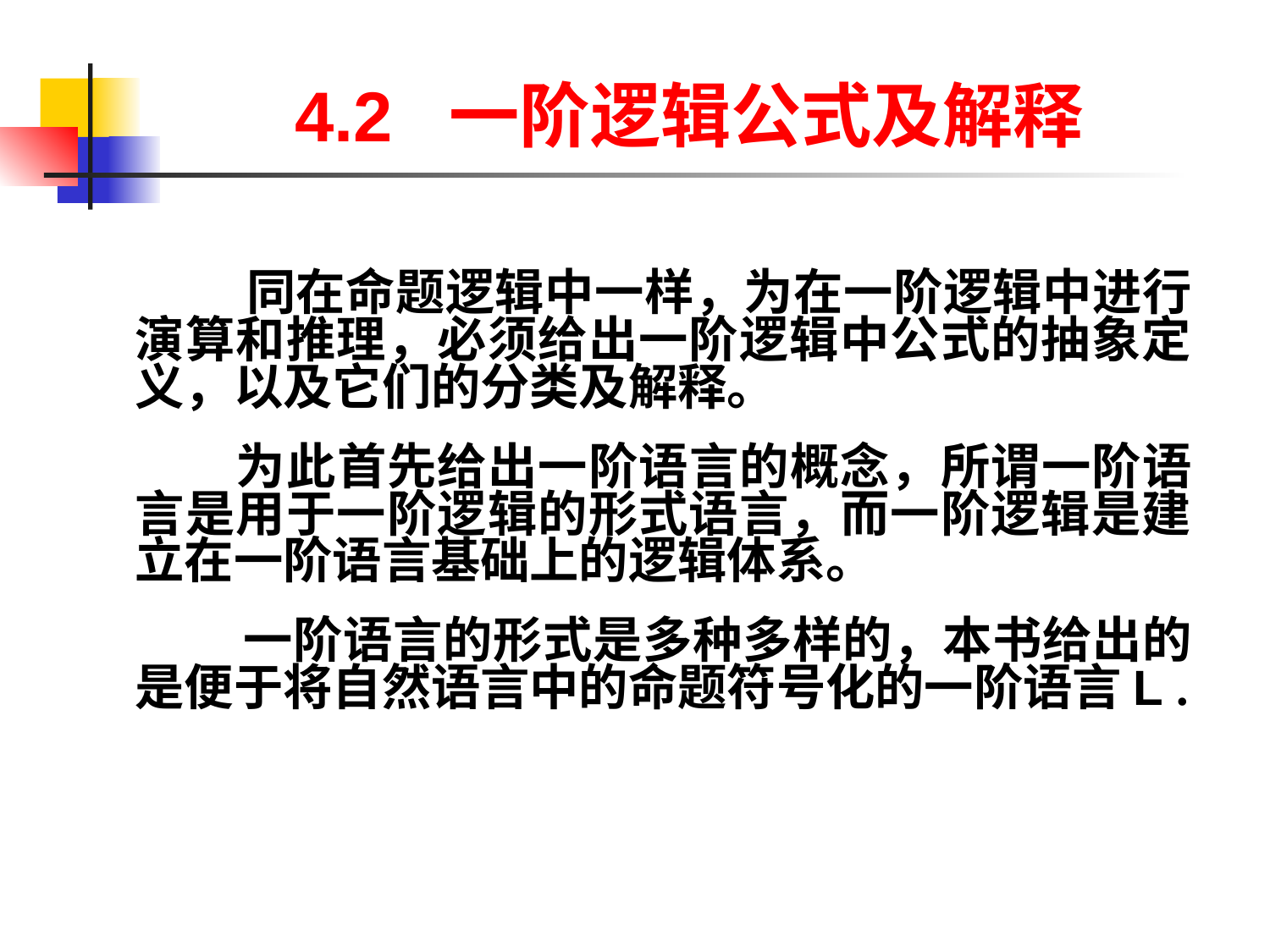

# 4.2  一阶逻辑公式及解释
    　　同在命题逻辑中一样，为在一阶逻辑中进行演算和推理，必须给出一阶逻辑中公式的抽象定义，以及它们的分类及解释。
           为此首先给出一阶语言的概念，所谓一阶语言是用于一阶逻辑的形式语言，而一阶逻辑是建立在一阶语言基础上的逻辑体系。
            一阶语言的形式是多种多样的，本书给出的是便于将自然语言中的命题符号化的一阶语言L .